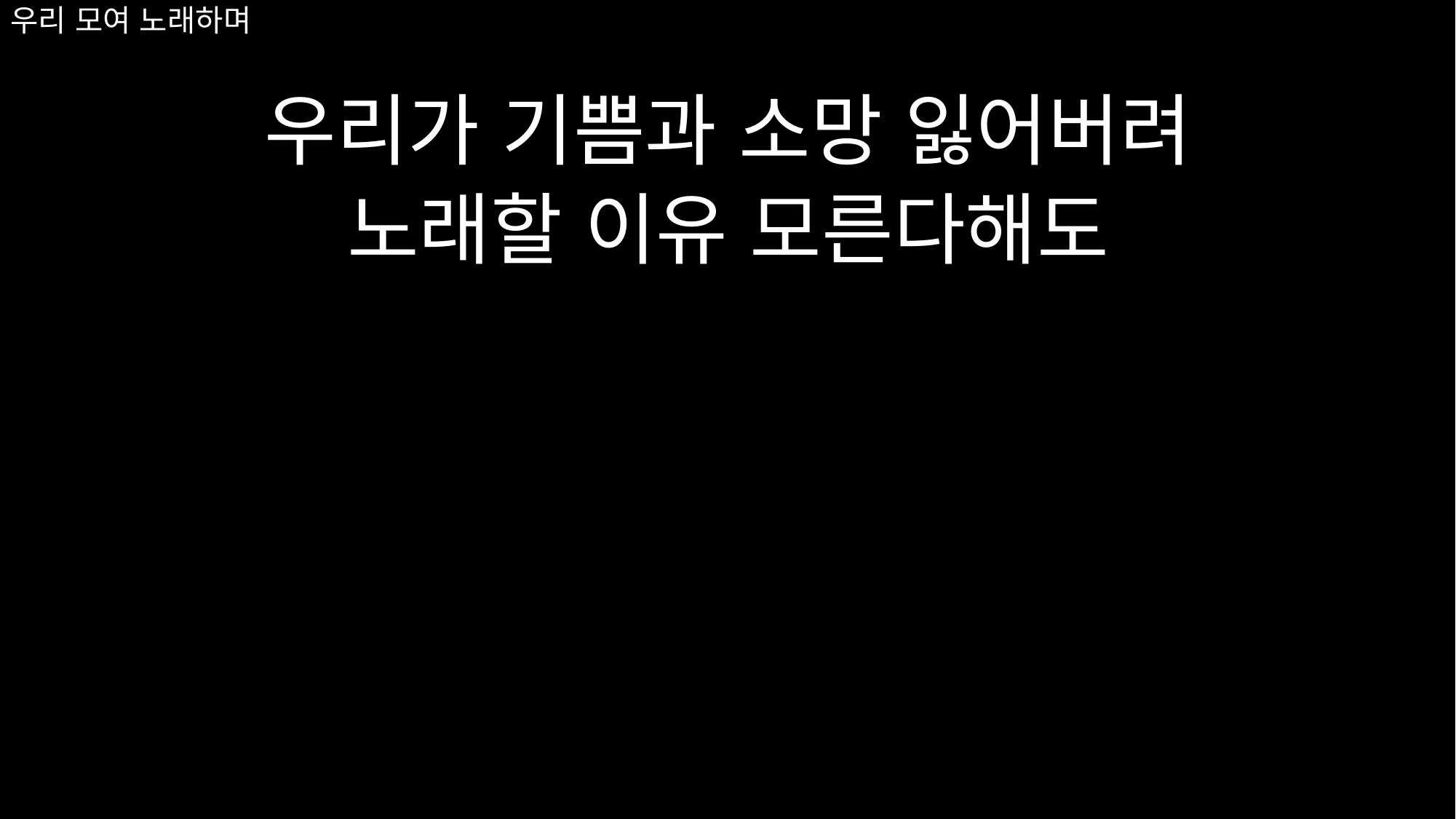

우리가 기쁨과 소망 잃어버려
노래할 이유 모른다해도

# 우리 모여 노래하며